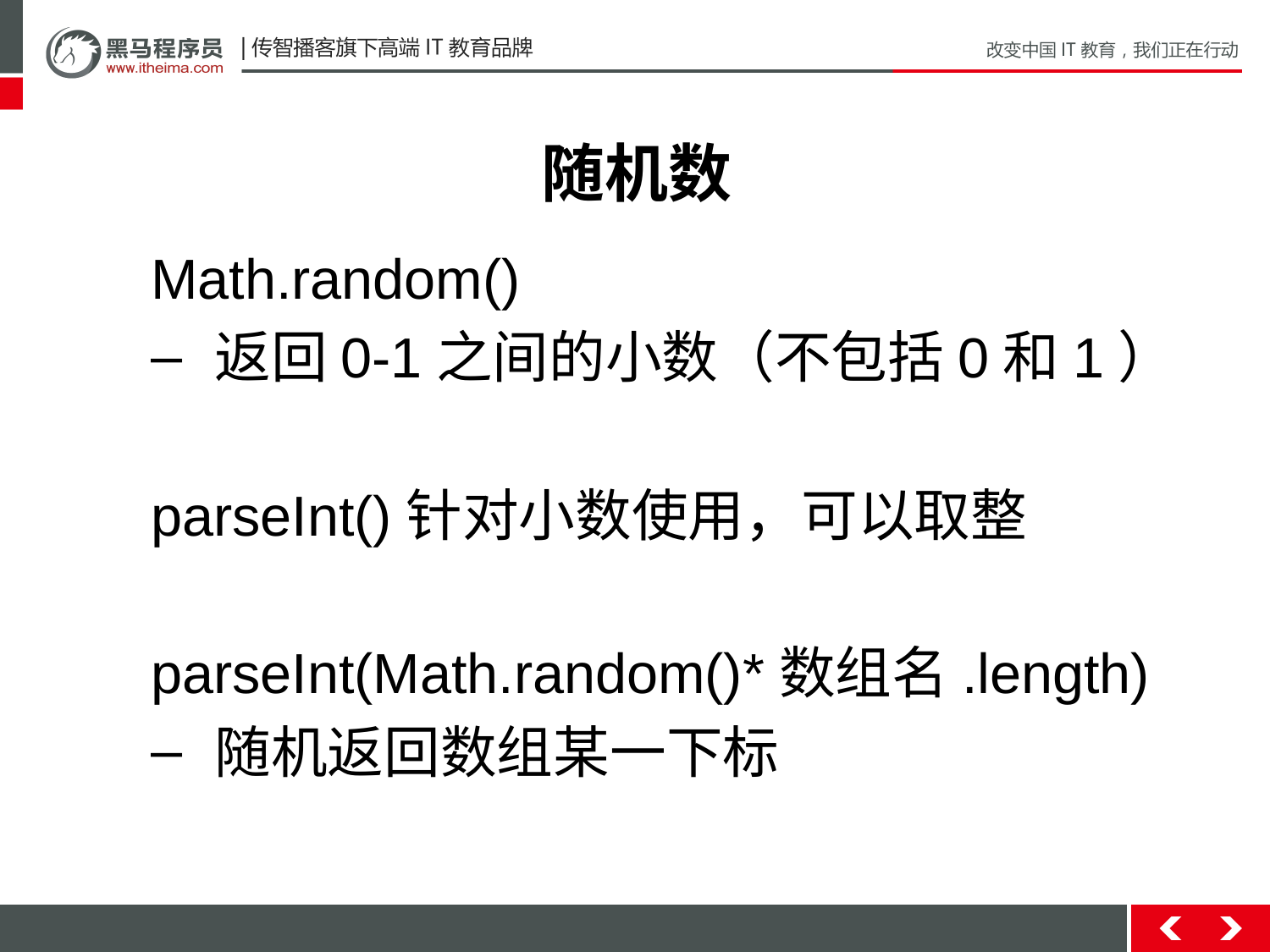

# 随机数
Math.random()
返回0-1之间的小数（不包括0和1）

parseInt()针对小数使用，可以取整

parseInt(Math.random()*数组名.length)
随机返回数组某一下标